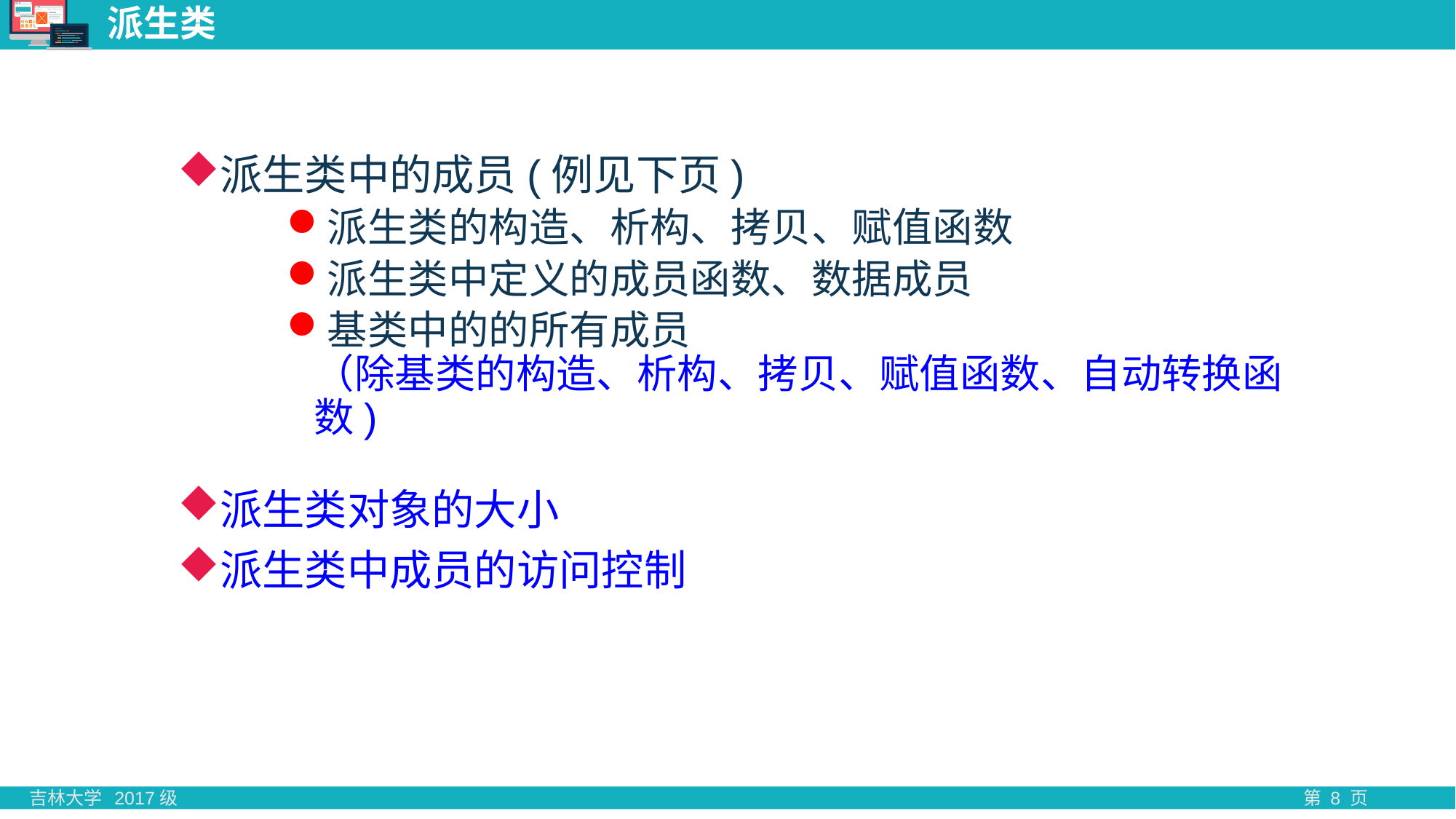

# 派生类
派生类中的成员(例见下页)
派生类的构造、析构、拷贝、赋值函数
派生类中定义的成员函数、数据成员
基类中的的所有成员
（除基类的构造、析构、拷贝、赋值函数、自动转换函数)
派生类对象的大小
派生类中成员的访问控制